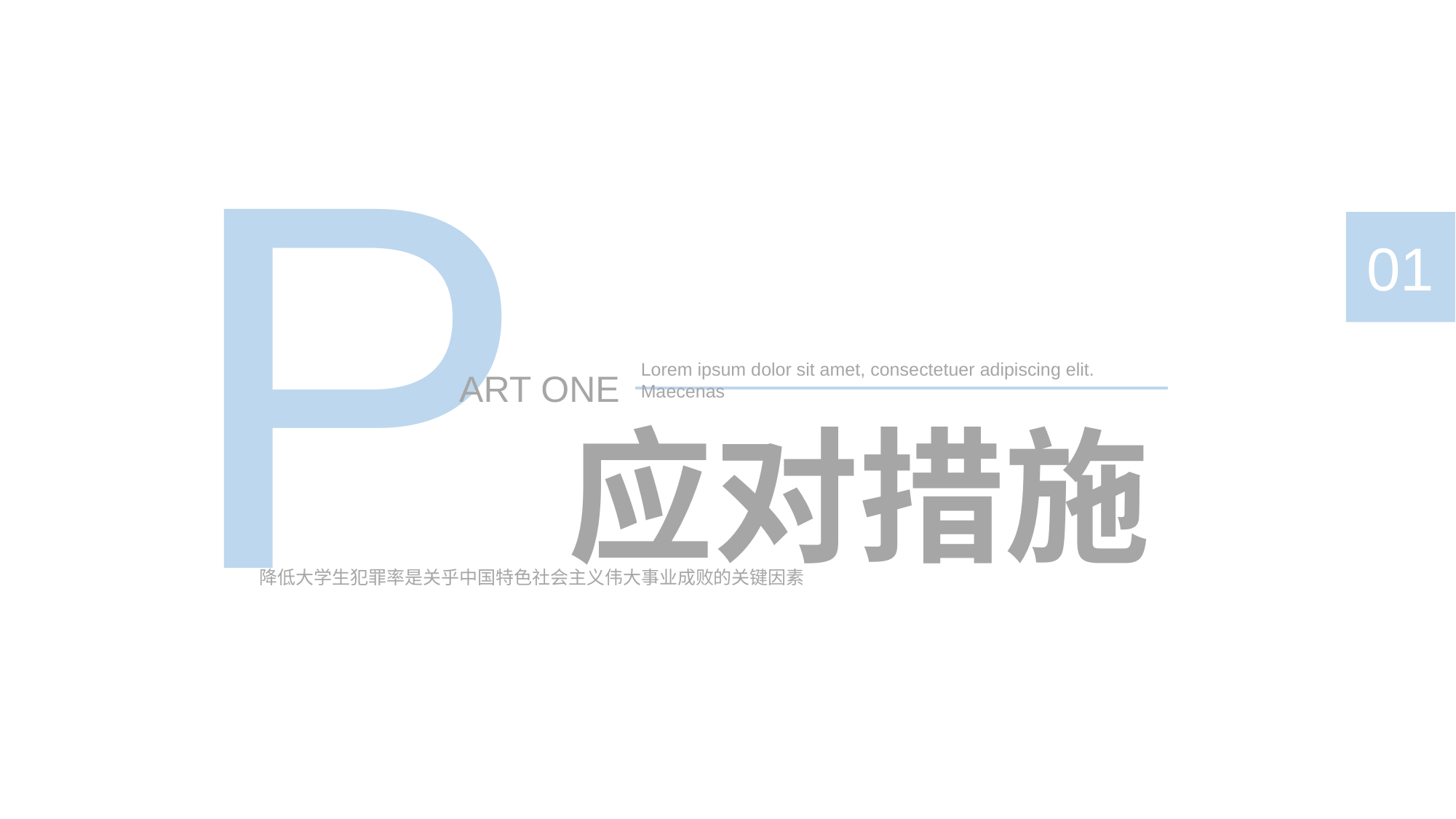

P
01
Lorem ipsum dolor sit amet, consectetuer adipiscing elit. Maecenas
ART ONE
应对措施
降低大学生犯罪率是关乎中国特色社会主义伟大事业成败的关键因素